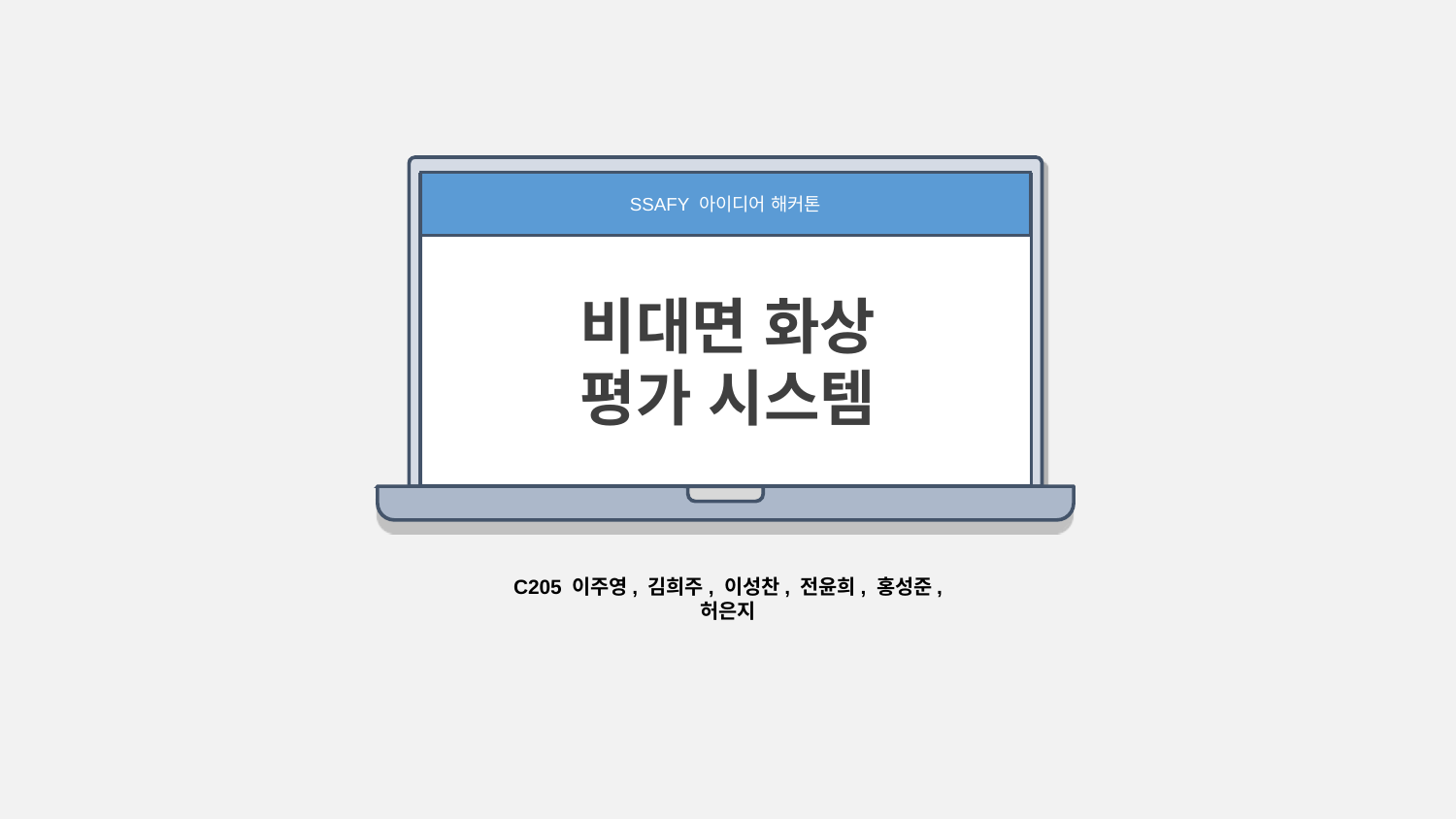

SSAFY 아이디어 해커톤
비대면 화상
평가 시스템

C205 이주영, 김희주, 이성찬, 전윤희, 홍성준, 허은지